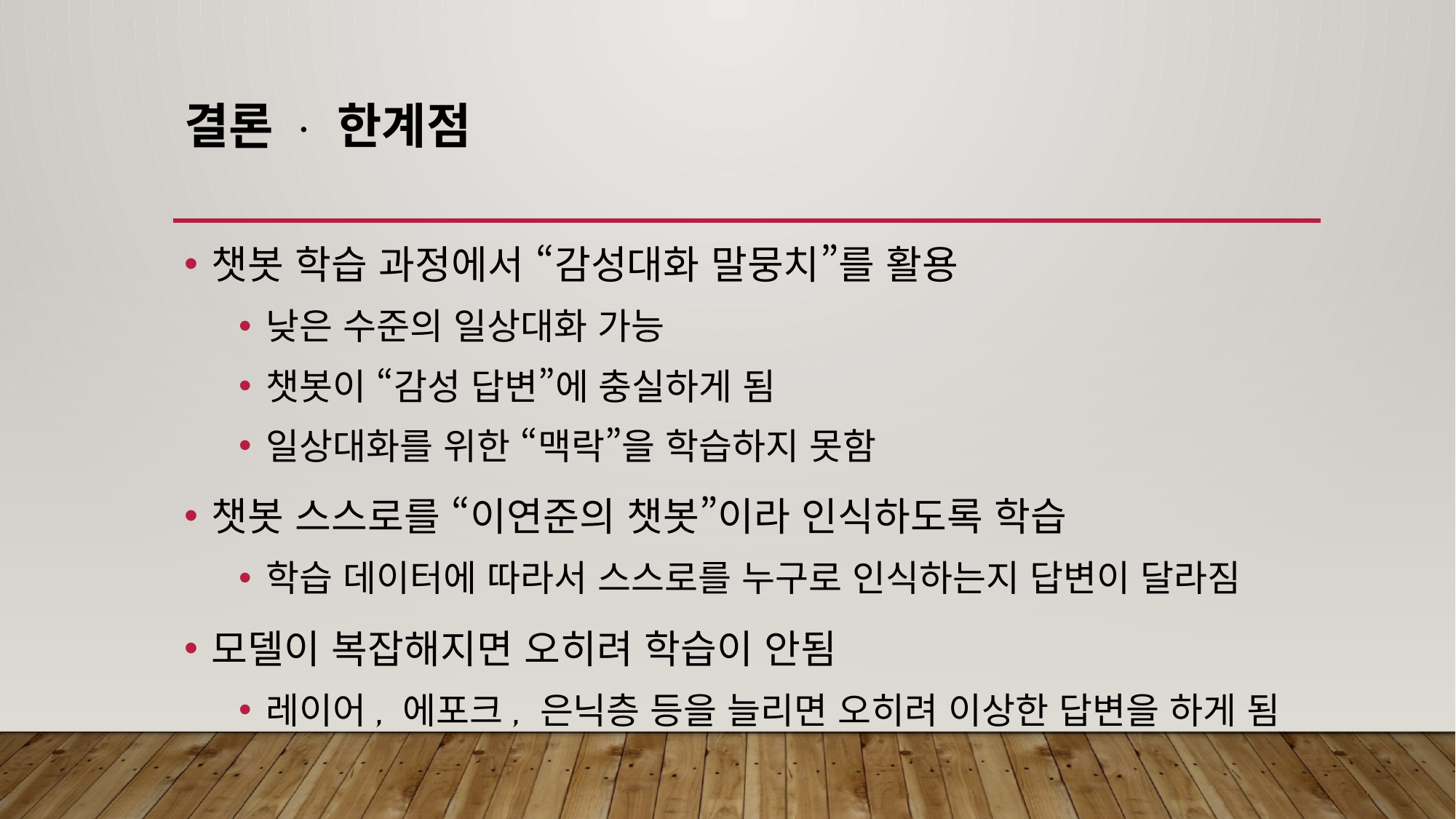

# 결론 · 한계점
챗봇 학습 과정에서 “감성대화 말뭉치”를 활용
낮은 수준의 일상대화 가능
챗봇이 “감성 답변”에 충실하게 됨
일상대화를 위한 “맥락”을 학습하지 못함
챗봇 스스로를 “이연준의 챗봇”이라 인식하도록 학습
학습 데이터에 따라서 스스로를 누구로 인식하는지 답변이 달라짐
모델이 복잡해지면 오히려 학습이 안됨
레이어, 에포크, 은닉층 등을 늘리면 오히려 이상한 답변을 하게 됨